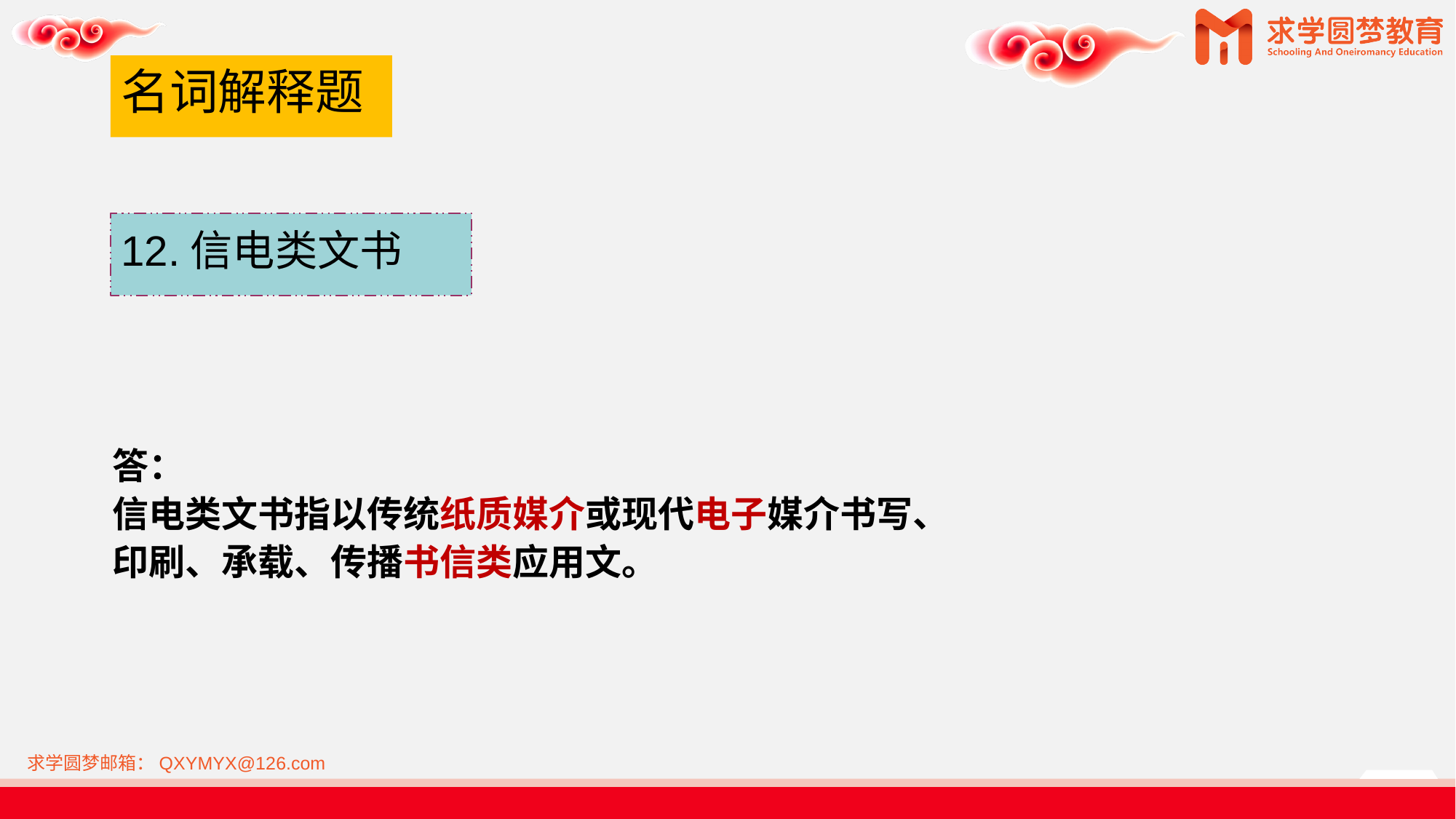

# 名词解释题
12.信电类文书
答：
信电类文书指以传统纸质媒介或现代电子媒介书写、
印刷、承载、传播书信类应用文。